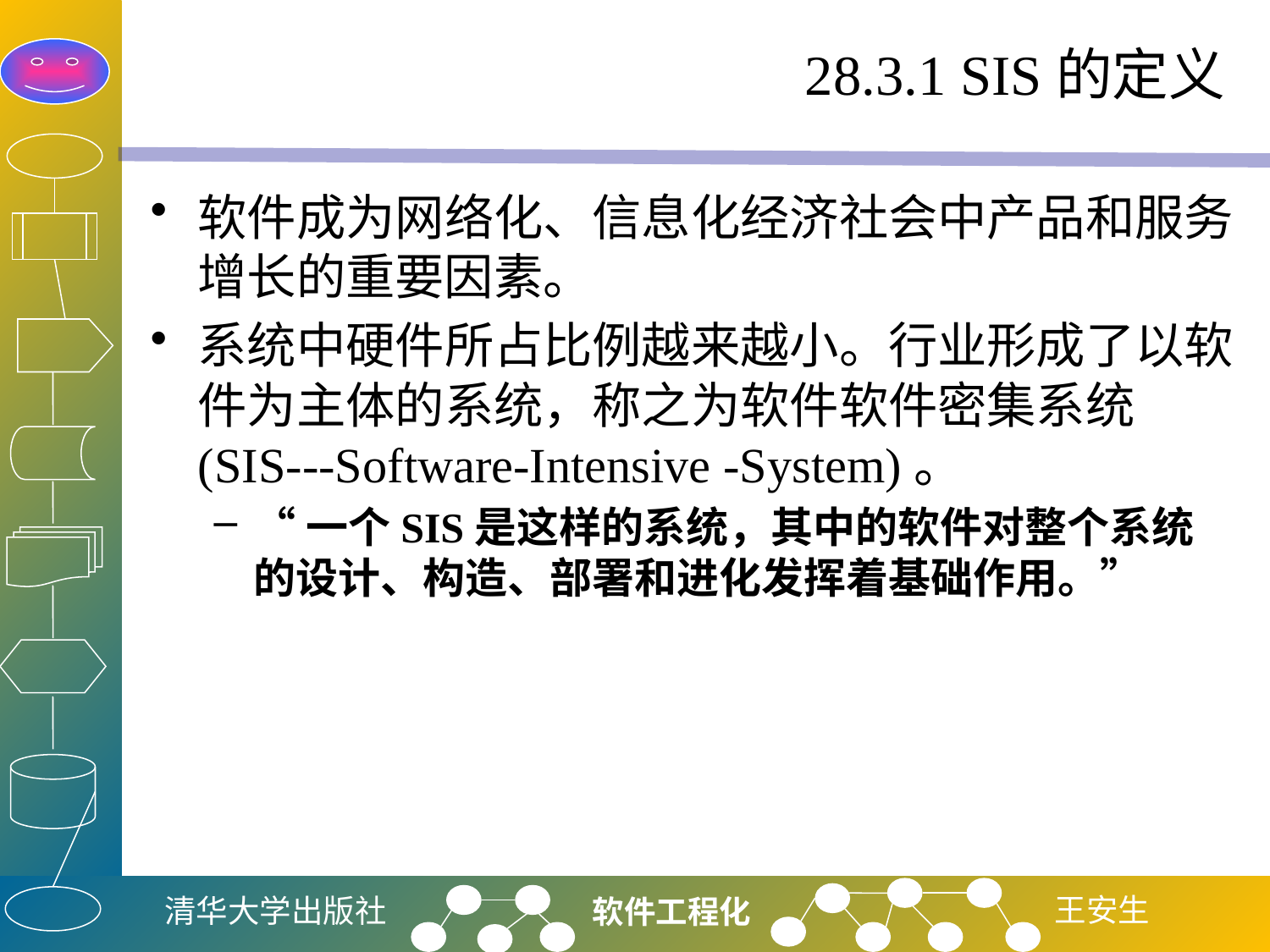

# 28.3.1 SIS的定义
软件成为网络化、信息化经济社会中产品和服务增长的重要因素。
系统中硬件所占比例越来越小。行业形成了以软件为主体的系统，称之为软件软件密集系统(SIS---Software-Intensive -System)。
“一个SIS是这样的系统，其中的软件对整个系统的设计、构造、部署和进化发挥着基础作用。”